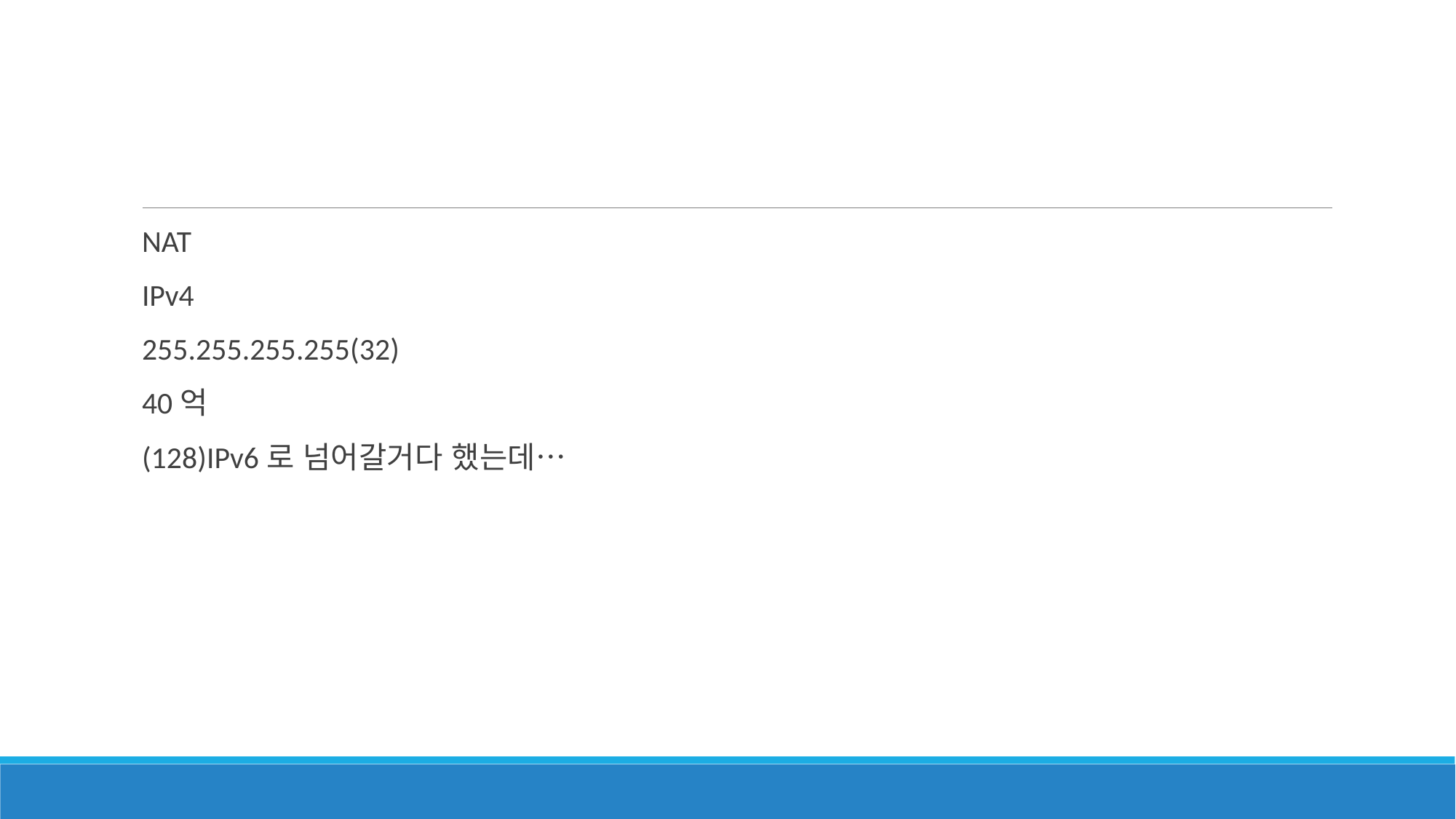

#
NAT
IPv4
255.255.255.255(32)
40억
(128)IPv6로 넘어갈거다 했는데…